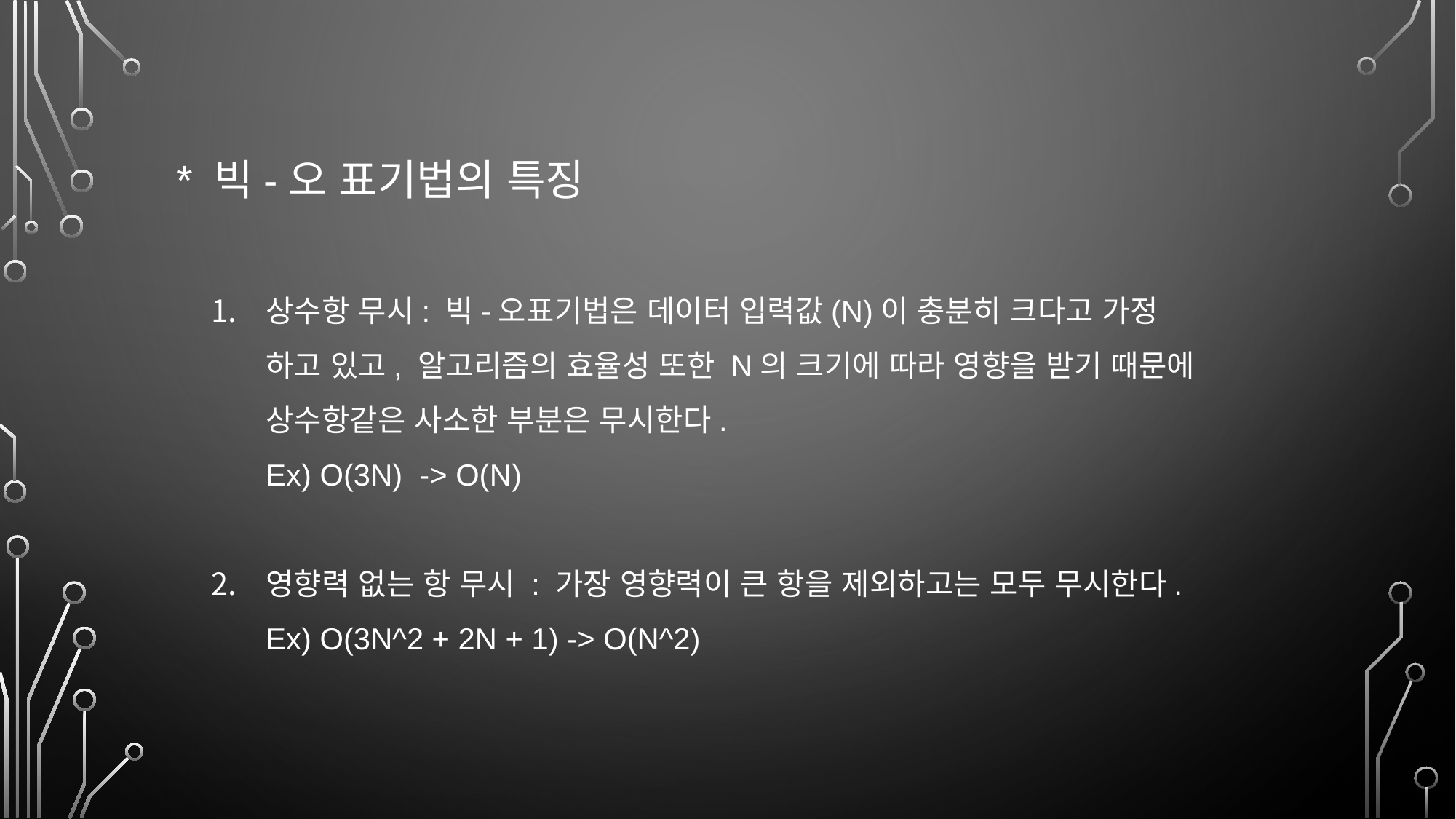

* 빅-오 표기법의 특징
상수항 무시: 빅-오표기법은 데이터 입력값(N)이 충분히 크다고 가정
하고 있고, 알고리즘의 효율성 또한 N의 크기에 따라 영향을 받기 때문에
상수항같은 사소한 부분은 무시한다.
Ex) O(3N)  -> O(N)

영향력 없는 항 무시 : 가장 영향력이 큰 항을 제외하고는 모두 무시한다.
Ex) O(3N^2 + 2N + 1) -> O(N^2)